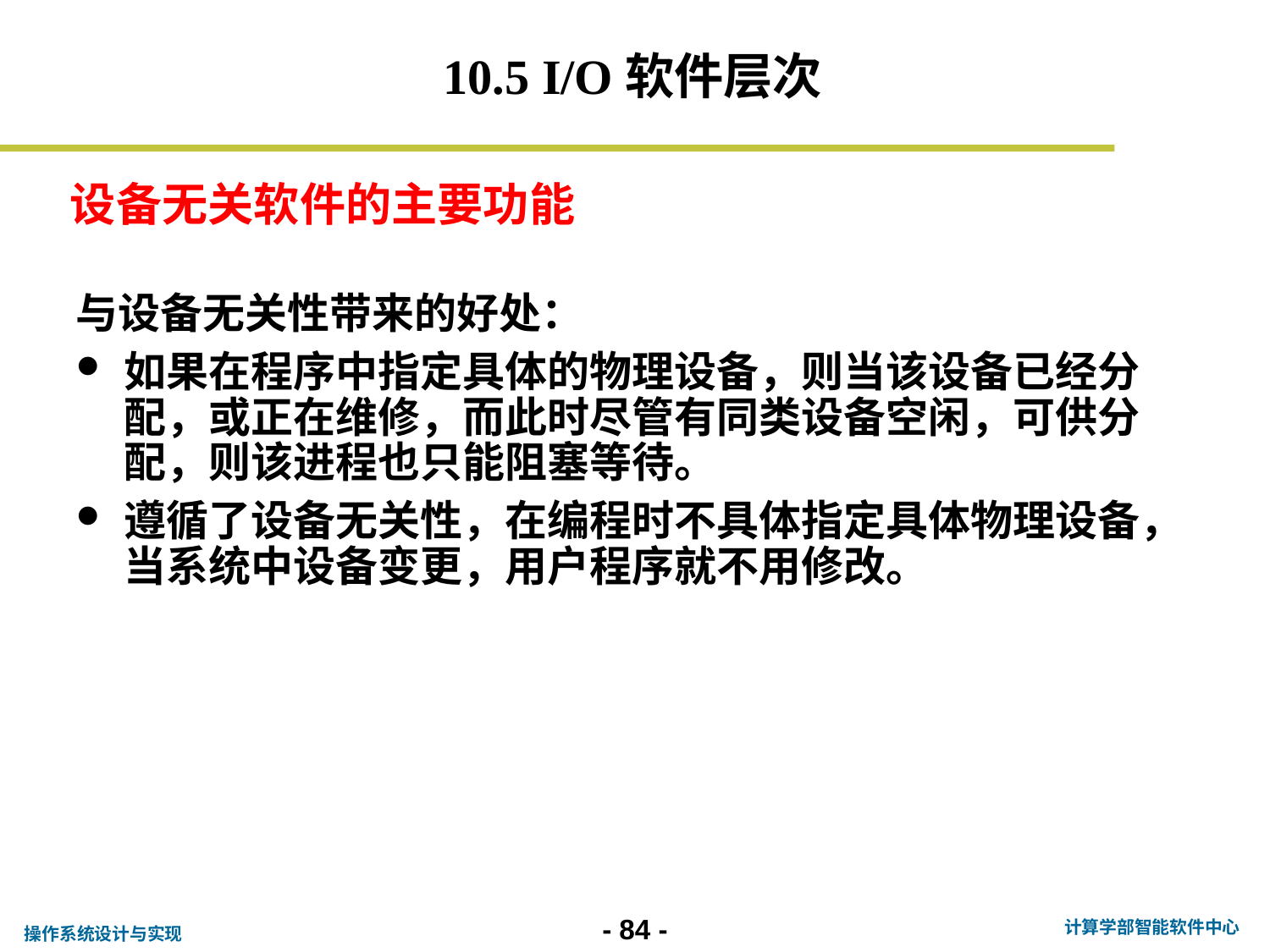

10.5 I/O软件层次
设备无关软件的主要功能
与设备无关性带来的好处：
如果在程序中指定具体的物理设备，则当该设备已经分配，或正在维修，而此时尽管有同类设备空闲，可供分配，则该进程也只能阻塞等待。
遵循了设备无关性，在编程时不具体指定具体物理设备，当系统中设备变更，用户程序就不用修改。